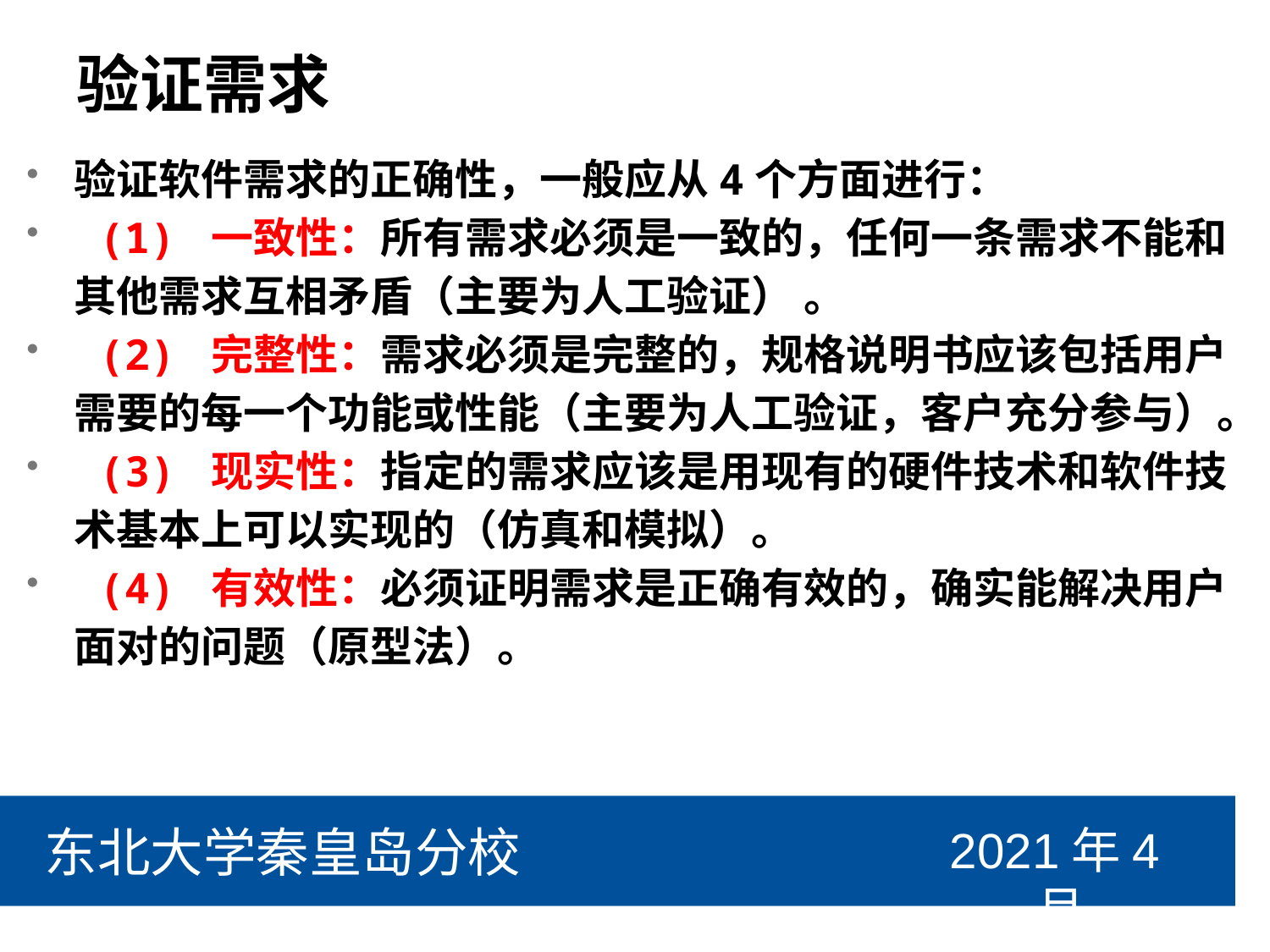

验证需求
验证软件需求的正确性，一般应从4个方面进行：
 (1) 一致性：所有需求必须是一致的，任何一条需求不能和其他需求互相矛盾（主要为人工验证） 。
 (2) 完整性：需求必须是完整的，规格说明书应该包括用户需要的每一个功能或性能（主要为人工验证，客户充分参与）。
 (3) 现实性：指定的需求应该是用现有的硬件技术和软件技术基本上可以实现的（仿真和模拟）。
 (4) 有效性：必须证明需求是正确有效的，确实能解决用户面对的问题（原型法）。